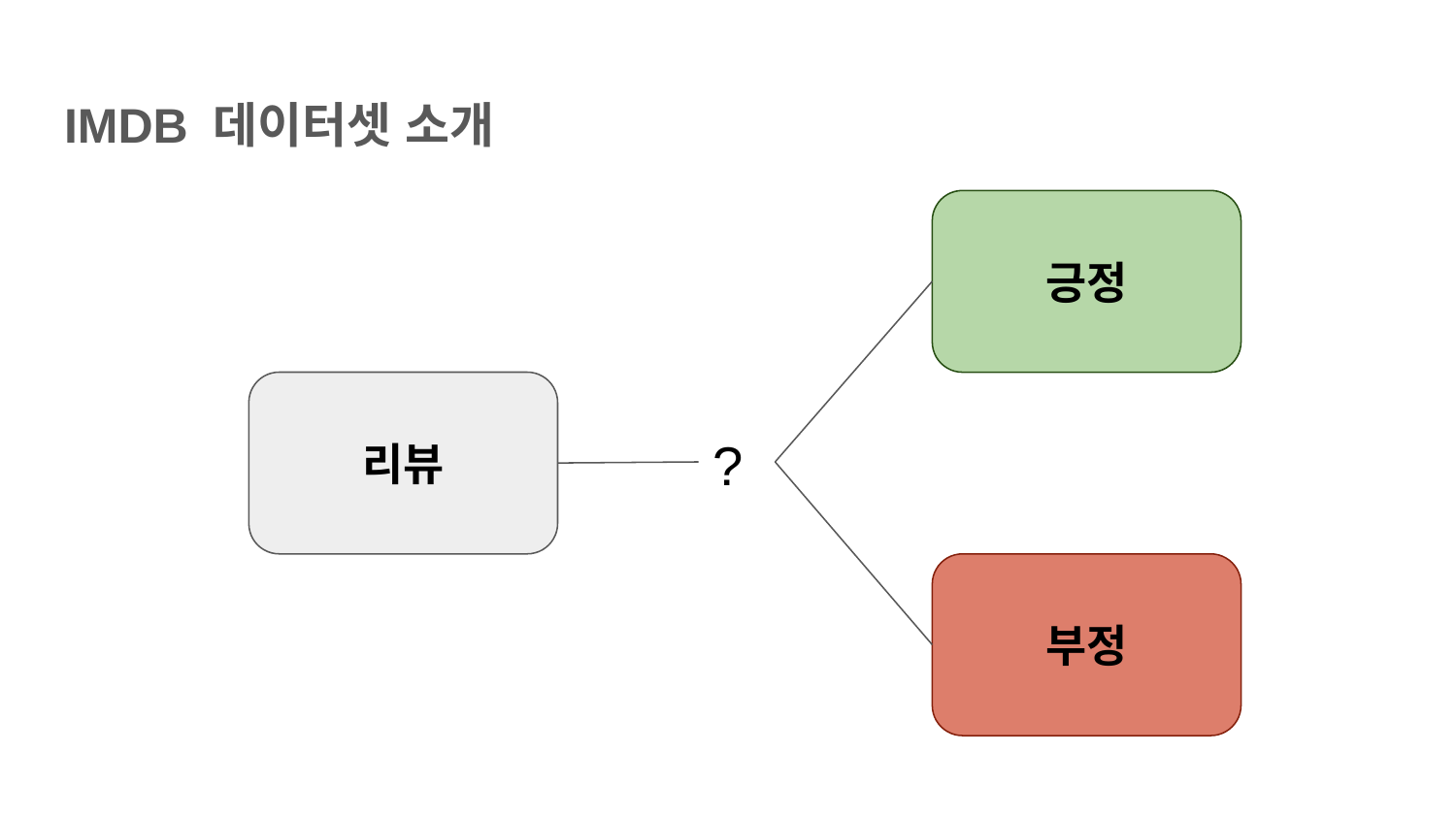

# IMDB 데이터셋 소개
긍정
리뷰
?
부정